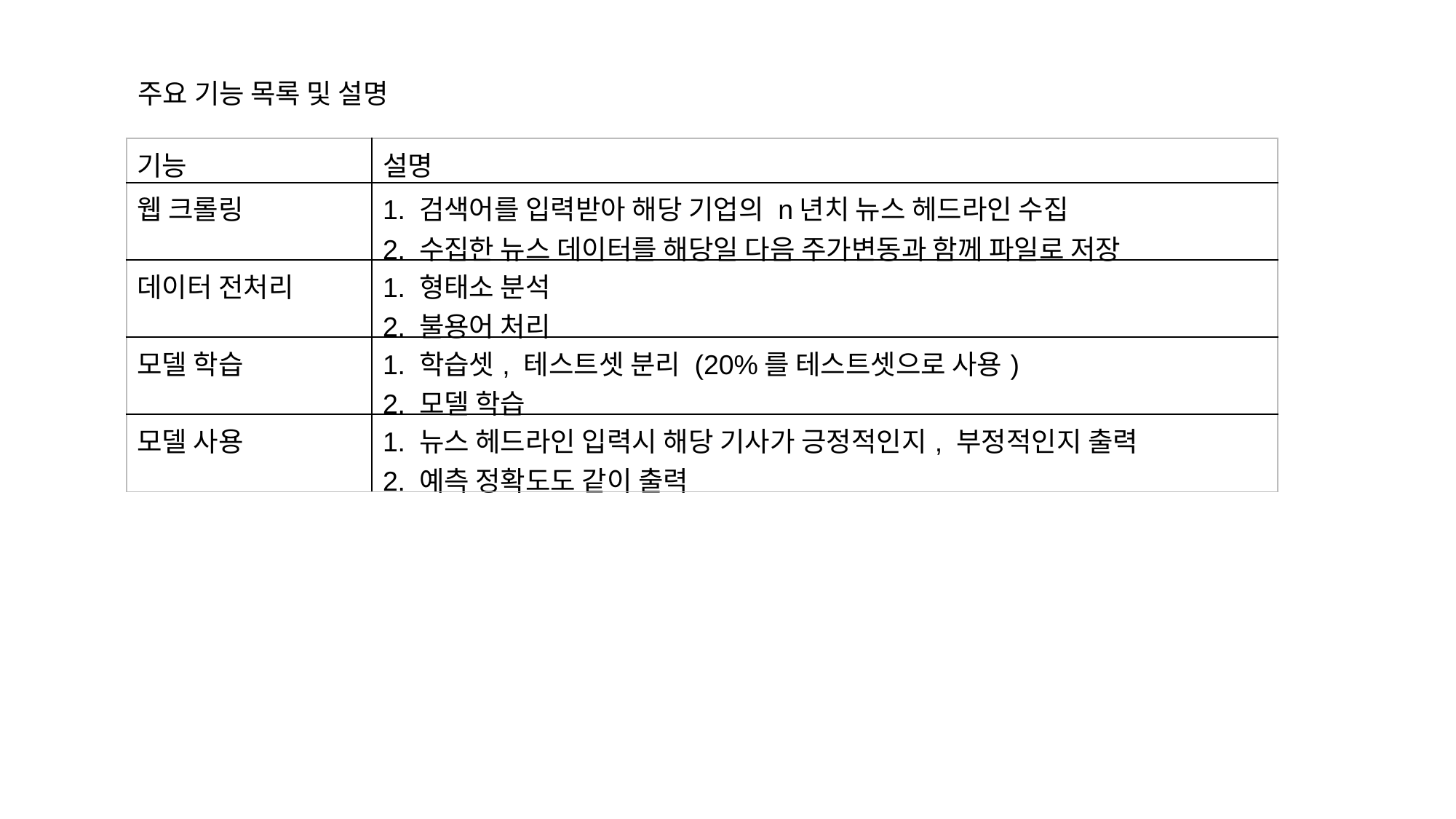

주요 기능 목록 및 설명
| 기능 | 설명 |
| --- | --- |
| 웹 크롤링 | 1. 검색어를 입력받아 해당 기업의 n년치 뉴스 헤드라인 수집 2. 수집한 뉴스 데이터를 해당일 다음 주가변동과 함께 파일로 저장 |
| 데이터 전처리 | 1. 형태소 분석 2. 불용어 처리 |
| 모델 학습 | 1. 학습셋, 테스트셋 분리 (20%를 테스트셋으로 사용) 2. 모델 학습 |
| 모델 사용 | 1. 뉴스 헤드라인 입력시 해당 기사가 긍정적인지, 부정적인지 출력 2. 예측 정확도도 같이 출력 |